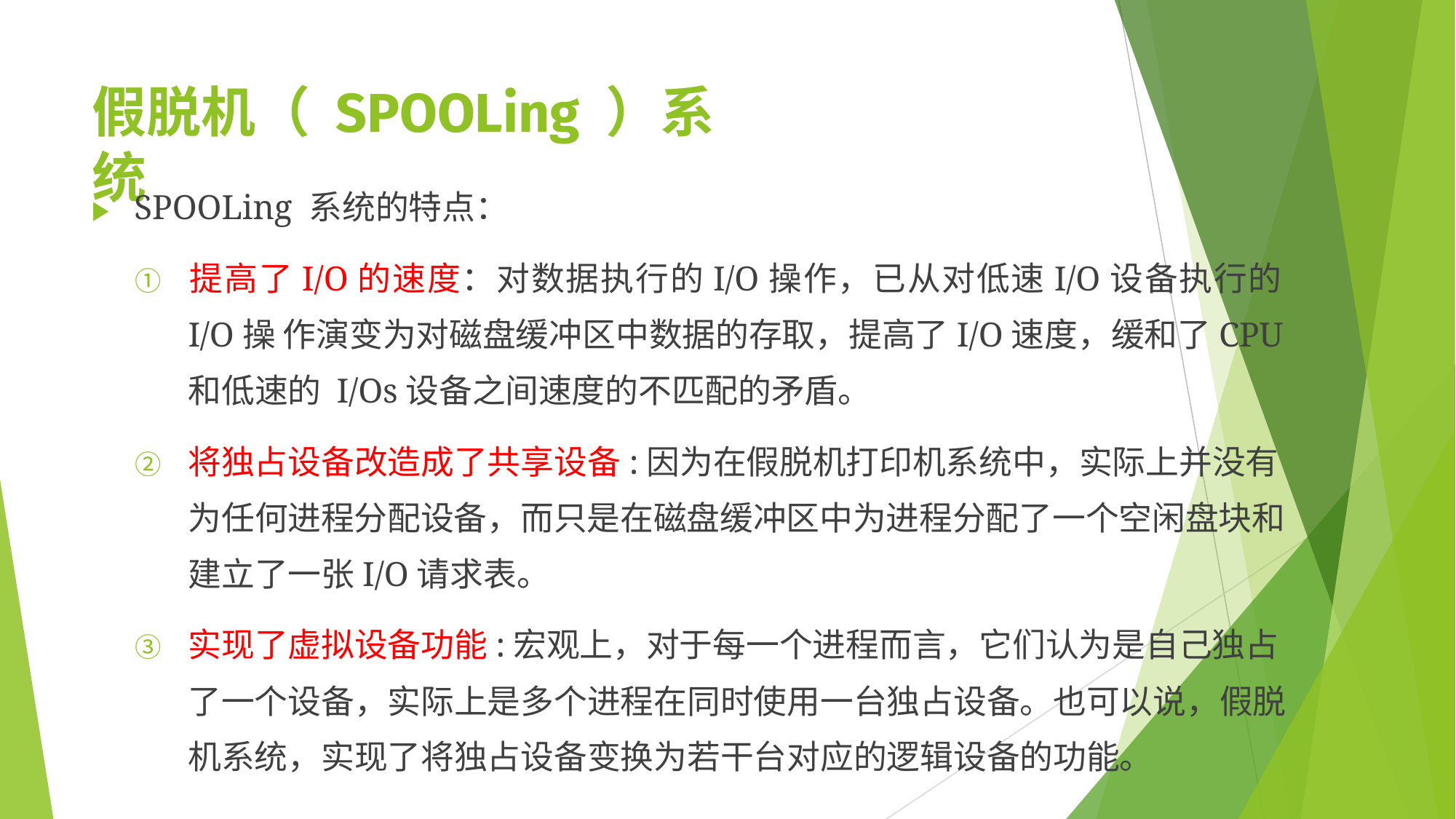

# 假脱机（ SPOOLing ）系统
▶	SPOOLing 系统的特点：
① 提高了I/O的速度：对数据执行的I/O操作，已从对低速I/O设备执行的I/O操 作演变为对磁盘缓冲区中数据的存取，提高了I/O速度，缓和了CPU和低速的 I/Os设备之间速度的不匹配的矛盾。
②	将独占设备改造成了共享设备:因为在假脱机打印机系统中，实际上并没有 为任何进程分配设备，而只是在磁盘缓冲区中为进程分配了一个空闲盘块和 建立了一张I/O请求表。
③	实现了虚拟设备功能:宏观上，对于每一个进程而言，它们认为是自己独占 了一个设备，实际上是多个进程在同时使用一台独占设备。也可以说，假脱 机系统，实现了将独占设备变换为若干台对应的逻辑设备的功能。